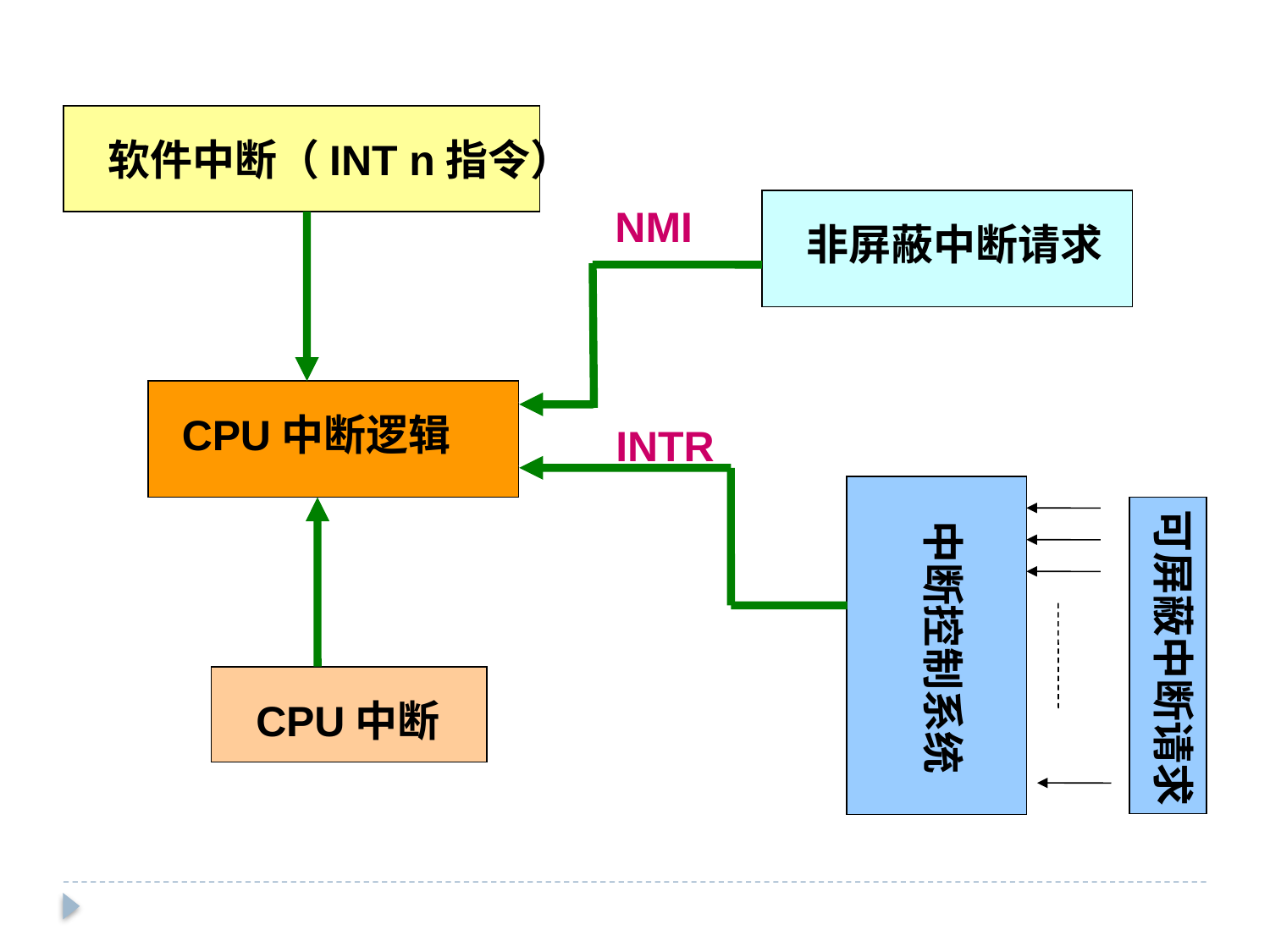

软件中断（INT n指令）

NMI

非屏蔽中断请求

CPU中断逻辑

INTR

可屏蔽中断请求
中断控制系统

CPU中断